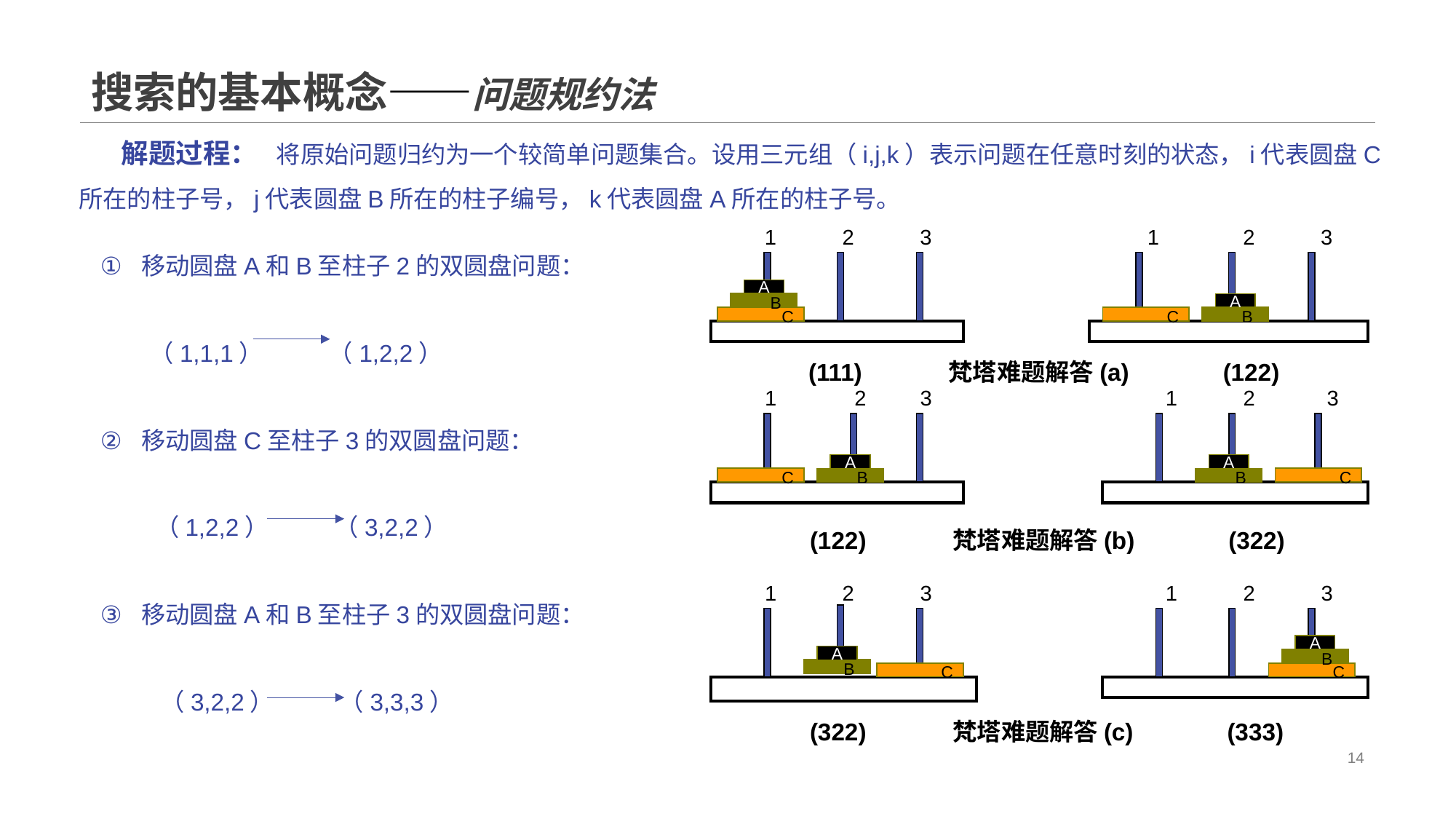

# 搜索的基本概念——问题规约法
解题过程：   将原始问题归约为一个较简单问题集合。设用三元组（i,j,k）表示问题在任意时刻的状态，i代表圆盘C所在的柱子号，j代表圆盘B所在的柱子编号，k代表圆盘A所在的柱子号。
                1           2           3                                    1              2           3

A
    B
A
         C
         C
    B

                    (111)            梵塔难题解答(a)              (122)
移动圆盘A和B至柱子2的双圆盘问题：

        （1,1,1）            （1,2,2）

移动圆盘C至柱子3的双圆盘问题：

         （1,2,2）            （3,2,2）

移动圆盘A和B至柱子3的双圆盘问题：

          （3,2,2）            （3,3,3）
                1             2         3                                       1           2            3

A
A
         C
         C
    B
    B

                    (122)            梵塔难题解答(b)              (322)
                1           2           3                                       1           2           3

A
A
    B
    B
         C
         C

                    (322)            梵塔难题解答(c)              (333)
14